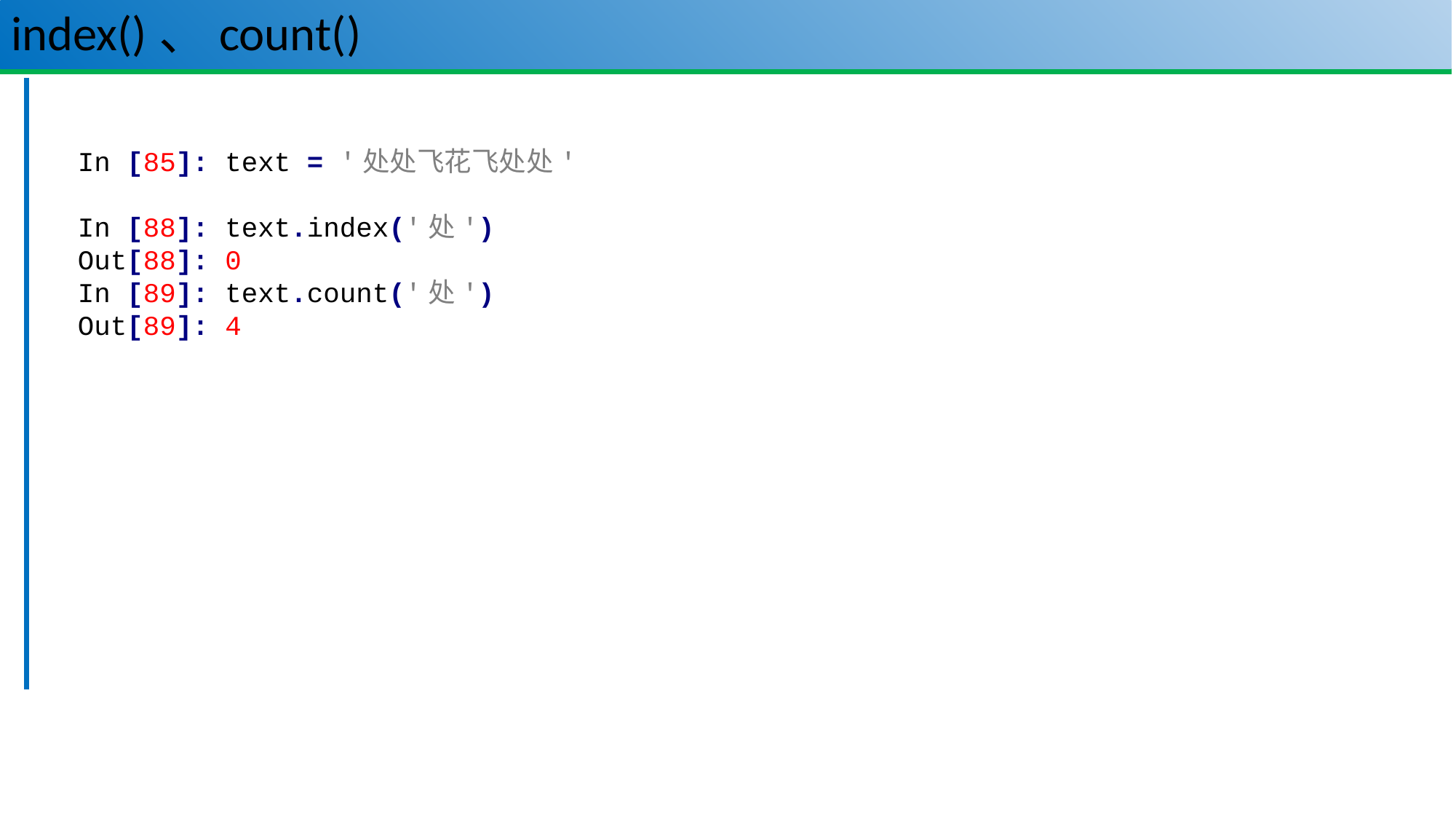

# index()、count()
41
In [85]: text = '处处飞花飞处处'

In [88]: text.index('处')
Out[88]: 0
In [89]: text.count('处')
Out[89]: 4